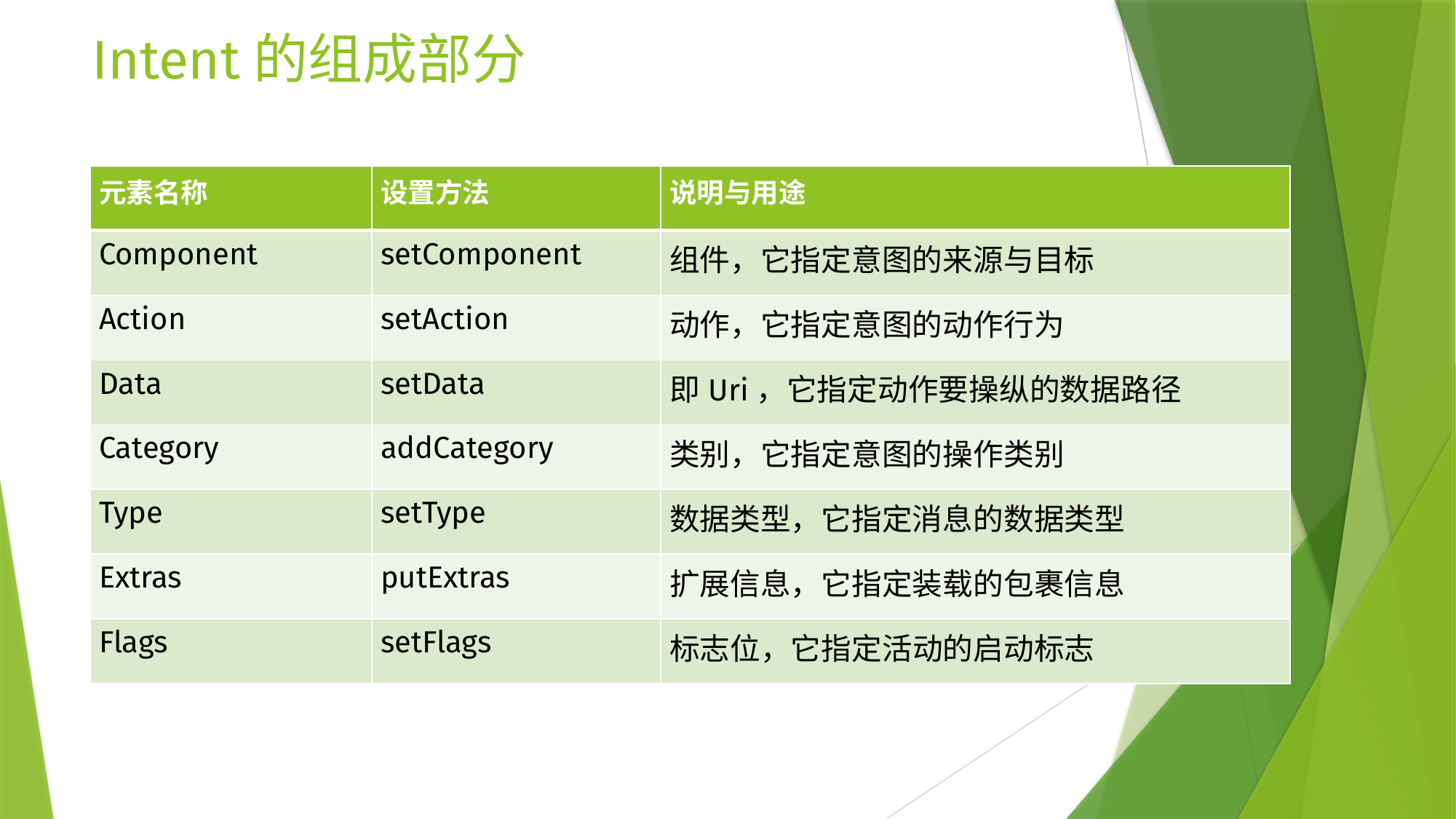

# Intent的组成部分
| 元素名称 | 设置方法 | 说明与用途 |
| --- | --- | --- |
| Component | setComponent | 组件，它指定意图的来源与目标 |
| Action | setAction | 动作，它指定意图的动作行为 |
| Data | setData | 即Uri，它指定动作要操纵的数据路径 |
| Category | addCategory | 类别，它指定意图的操作类别 |
| Type | setType | 数据类型，它指定消息的数据类型 |
| Extras | putExtras | 扩展信息，它指定装载的包裹信息 |
| Flags | setFlags | 标志位，它指定活动的启动标志 |